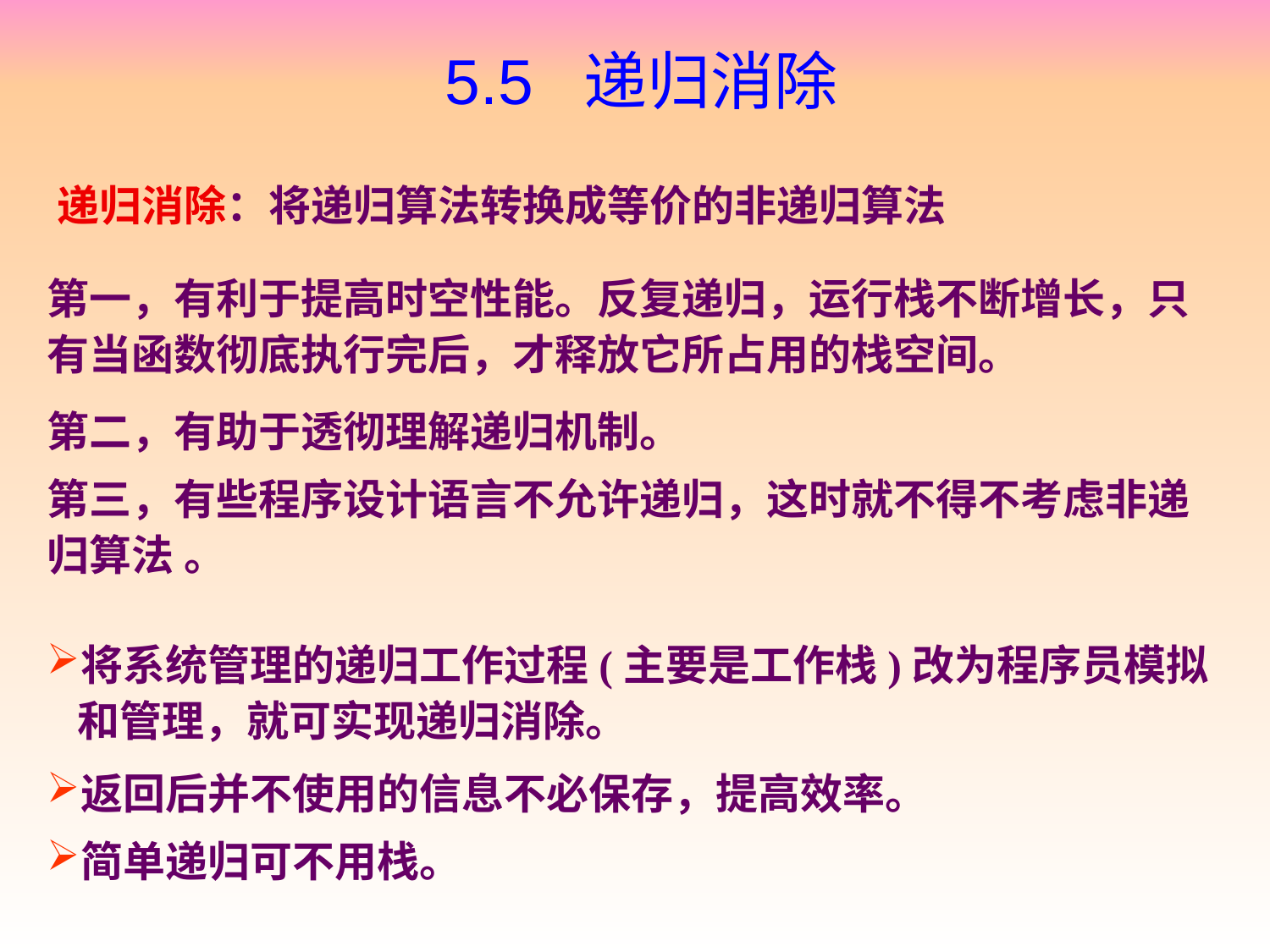

# 5.5  递归消除
递归消除：将递归算法转换成等价的非递归算法
第一，有利于提高时空性能。反复递归，运行栈不断增长，只有当函数彻底执行完后，才释放它所占用的栈空间。
第二，有助于透彻理解递归机制。
第三，有些程序设计语言不允许递归，这时就不得不考虑非递归算法 。
将系统管理的递归工作过程(主要是工作栈)改为程序员模拟和管理，就可实现递归消除。
返回后并不使用的信息不必保存，提高效率。
简单递归可不用栈。